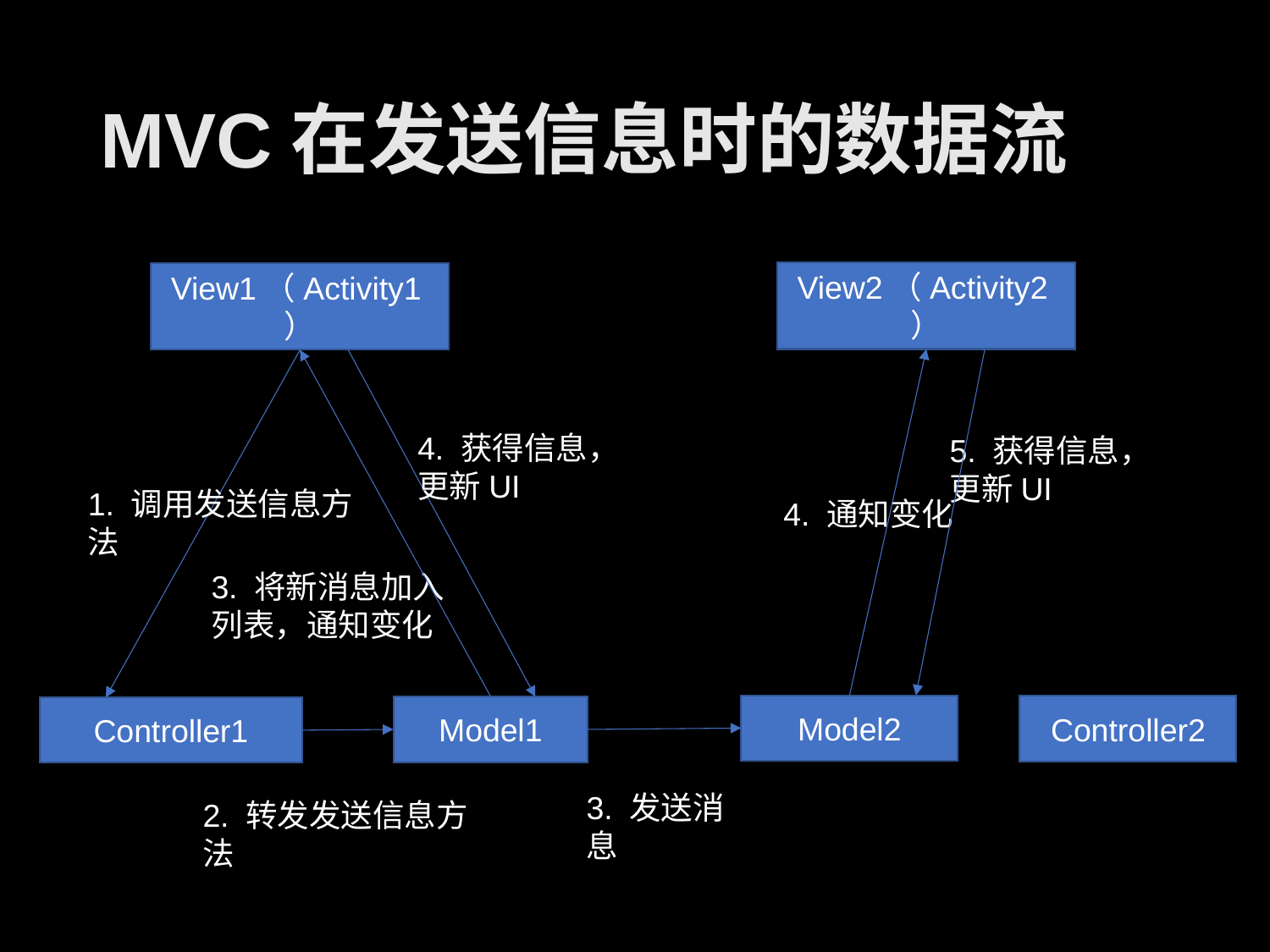

# MVC在发送信息时的数据流
View2（Activity2）
View1（Activity1）
4. 获得信息，更新UI
5. 获得信息，更新UI
1. 调用发送信息方法
4. 通知变化
3. 将新消息加入列表，通知变化
Controller2
Model2
Model1
Controller1
3. 发送消息
2. 转发发送信息方法